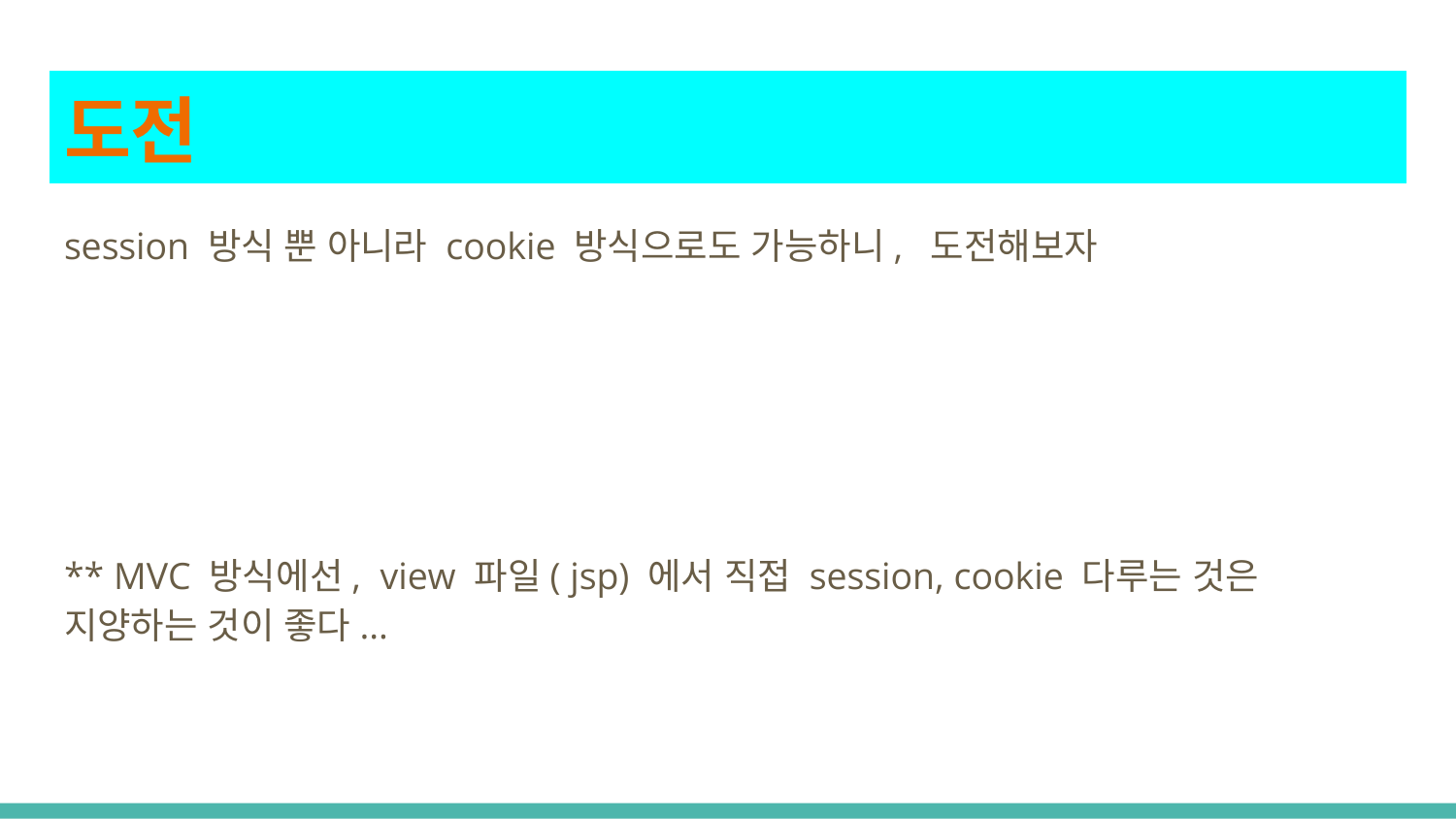

# 도전
session 방식 뿐 아니라 cookie 방식으로도 가능하니,  도전해보자

** MVC 방식에선,  view 파일( jsp) 에서 직접 session, cookie 다루는 것은 지양하는 것이 좋다...